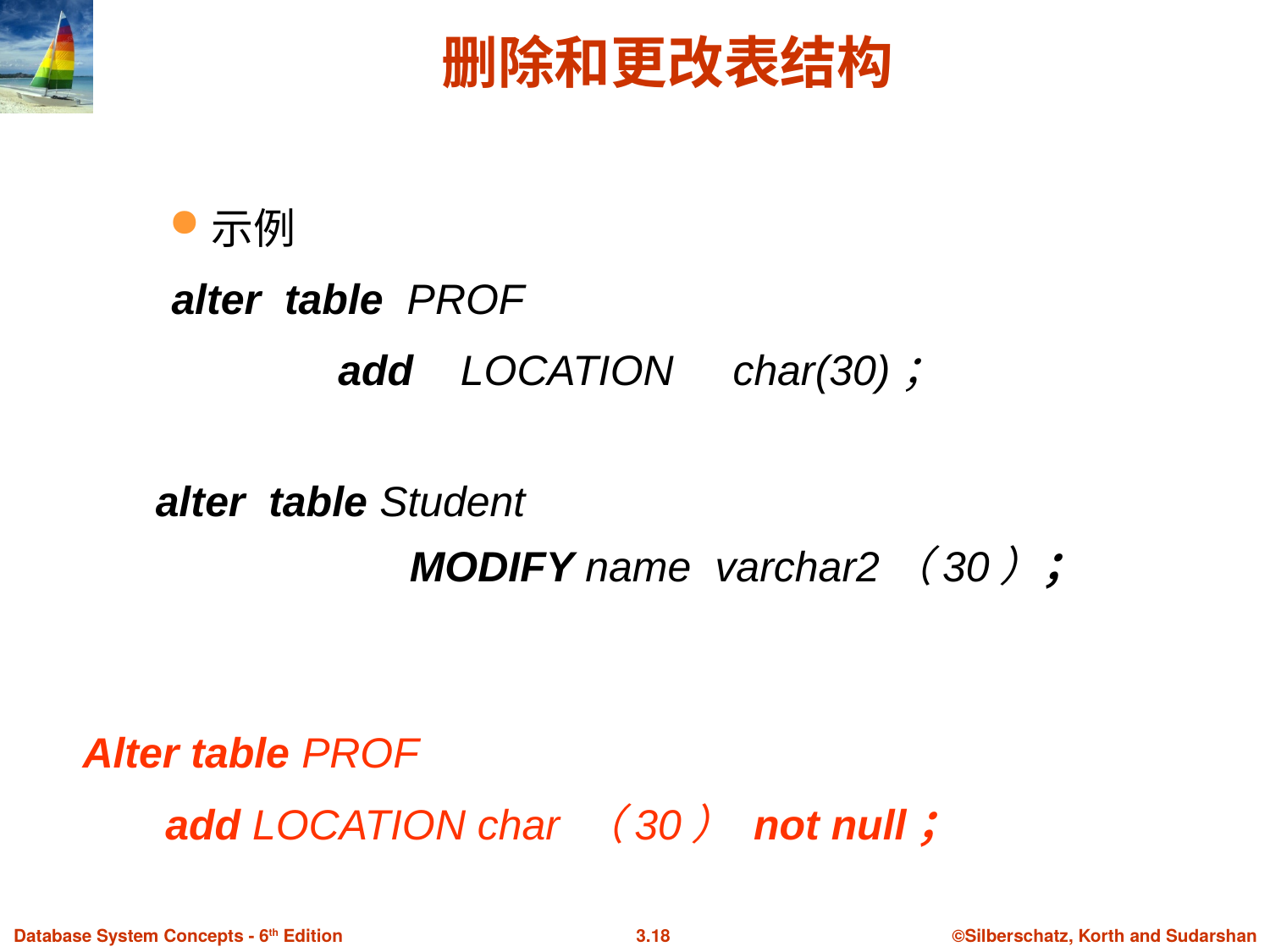

# 删除和更改表结构
示例
alter  table  PROF
		add    LOCATION     char(30)；

	alter  table Student
			MODIFY name  varchar2（30）；

Alter table PROF
       add LOCATION char （30） not null；